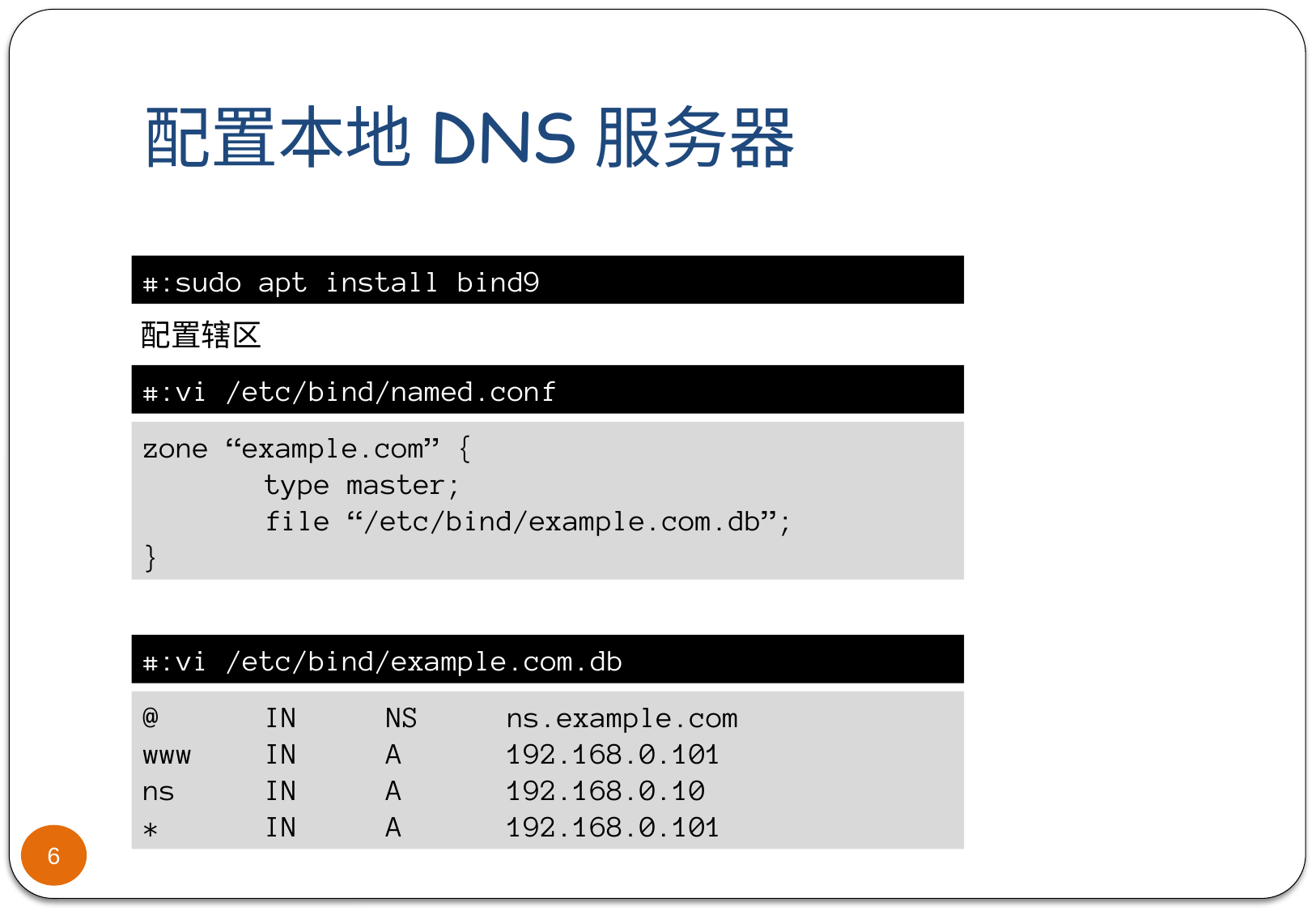

# 配置本地DNS服务器
#:sudo apt install bind9
配置辖区
#:vi /etc/bind/named.conf
zone “example.com” {
	type master;
	file “/etc/bind/example.com.db”;
}
#:vi /etc/bind/example.com.db
@	IN	NS	ns.example.com
www	IN	A	192.168.0.101
ns	IN	A	192.168.0.10
*	IN	A	192.168.0.101
6